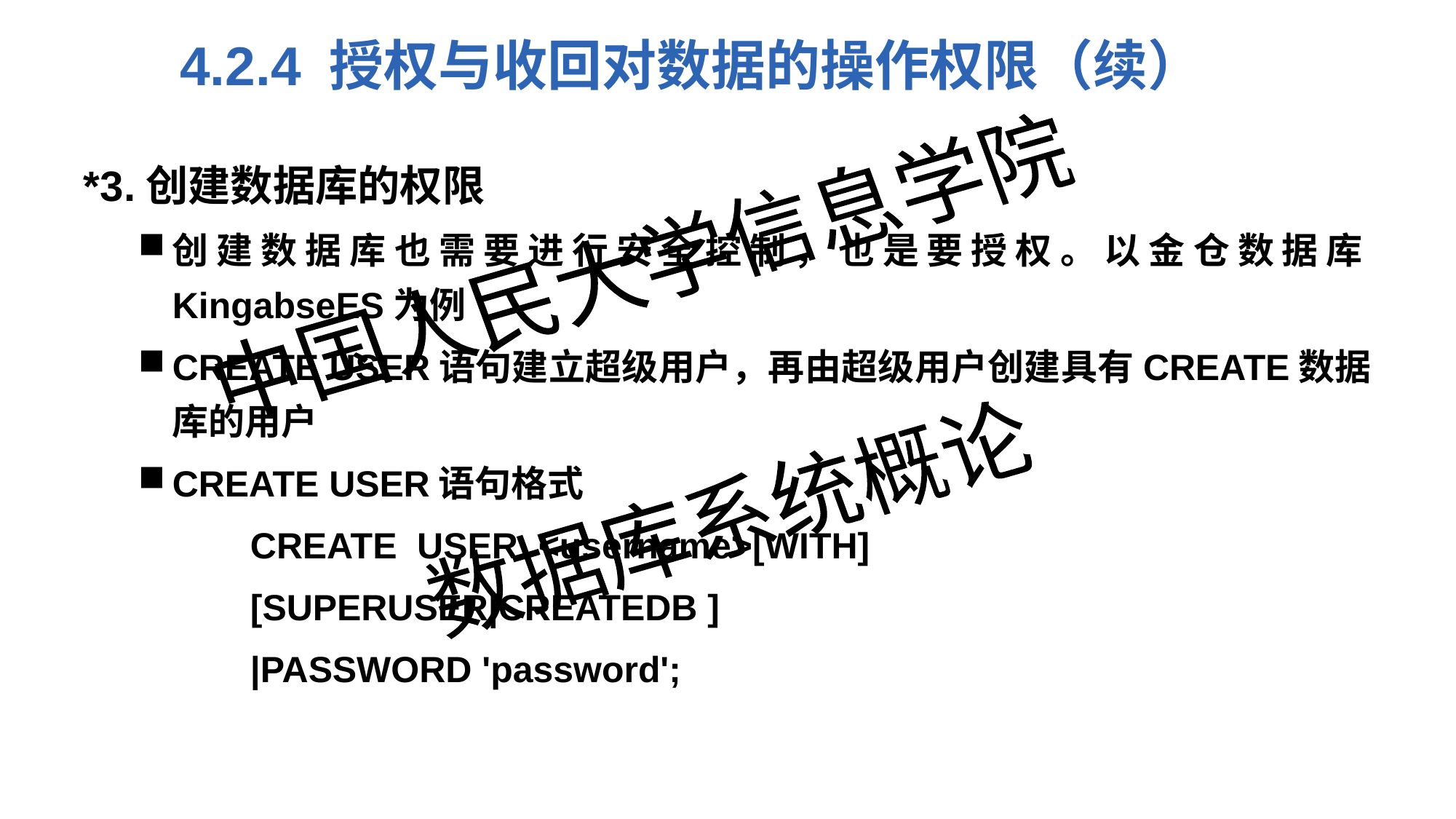

4.2.4 授权与收回对数据的操作权限（续）
*3.创建数据库的权限
创建数据库也需要进行安全控制，也是要授权。以金仓数据库KingabseES为例
CREATE USER语句建立超级用户，再由超级用户创建具有CREATE数据库的用户
CREATE USER语句格式
           CREATE  USER  <username>[WITH]
           [SUPERUSER|CREATEDB ]
           |PASSWORD 'password';